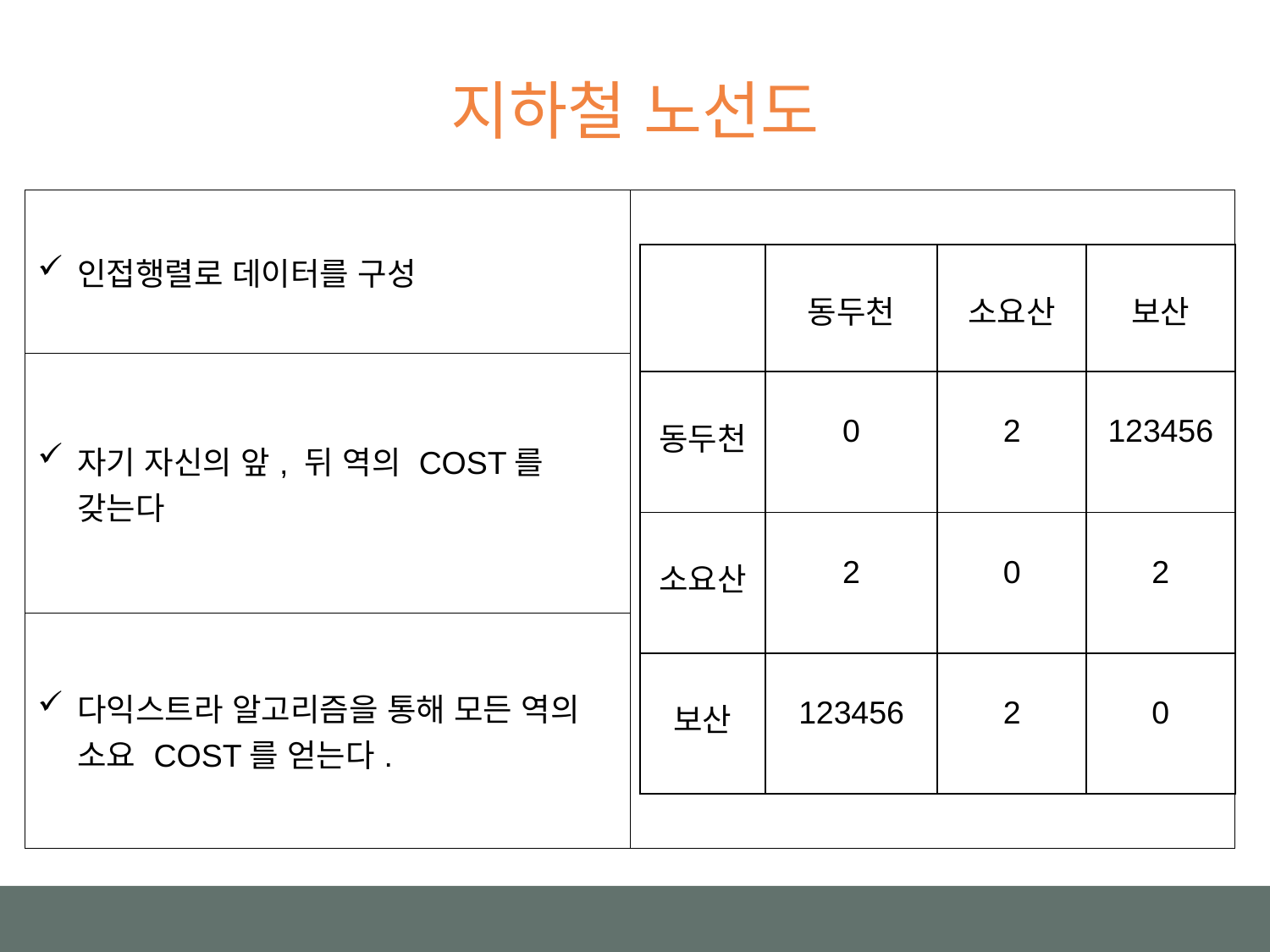

지하철 노선도
| 인접행렬로 데이터를 구성 |  |
| --- | --- |
| 자기 자신의 앞, 뒤 역의 COST를 갖는다 |  |
| 다익스트라 알고리즘을 통해 모든 역의 소요 COST를 얻는다. |  |
|  | 동두천 | 소요산 | 보산 |
| --- | --- | --- | --- |
| 동두천 | 0 | 2 | 123456 |
| 소요산 | 2 | 0 | 2 |
| 보산 | 123456 | 2 | 0 |